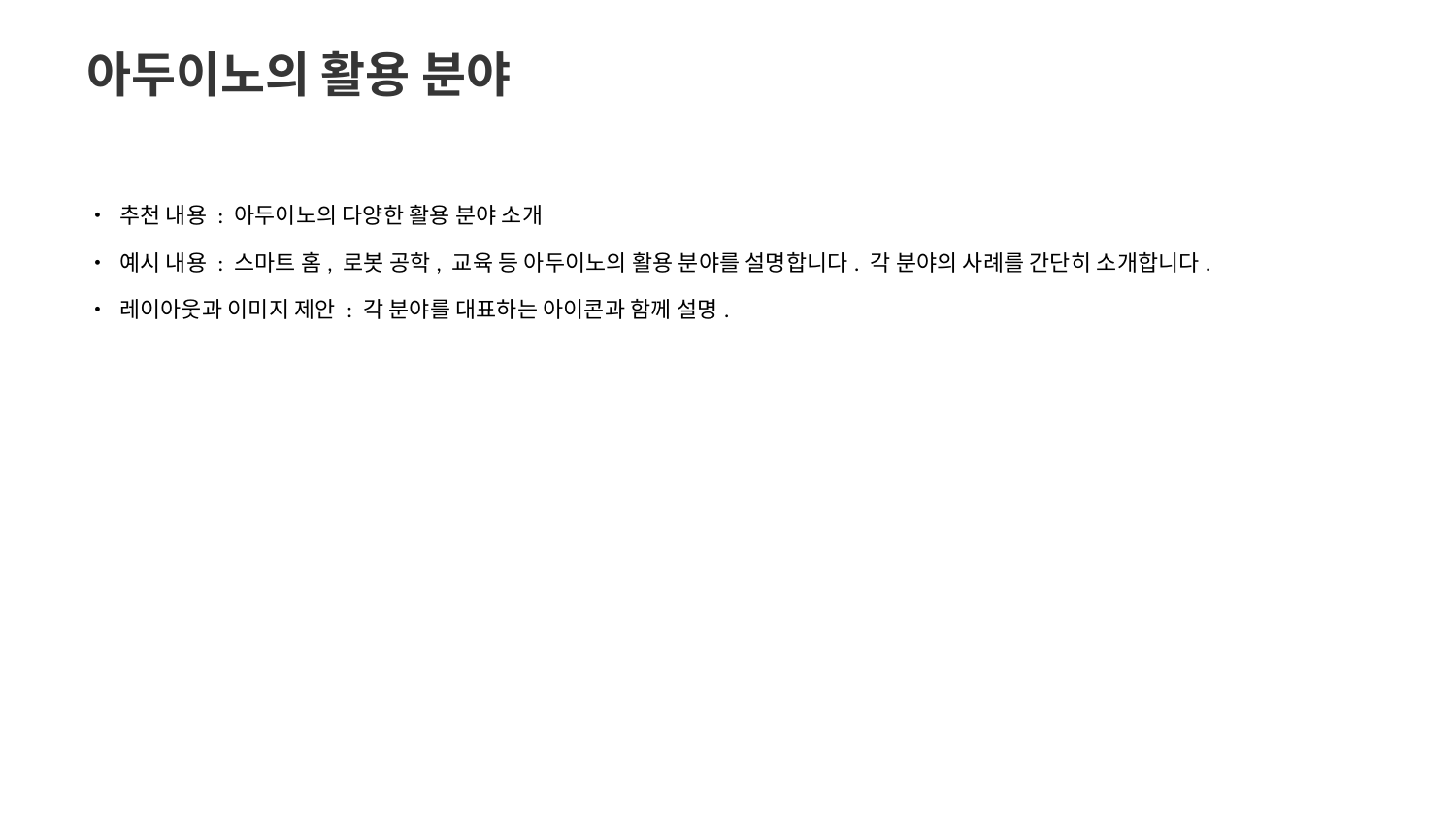

아두이노의 활용 분야
• 추천 내용 : 아두이노의 다양한 활용 분야 소개
• 예시 내용 : 스마트 홈, 로봇 공학, 교육 등 아두이노의 활용 분야를 설명합니다. 각 분야의 사례를 간단히 소개합니다.
• 레이아웃과 이미지 제안 : 각 분야를 대표하는 아이콘과 함께 설명.